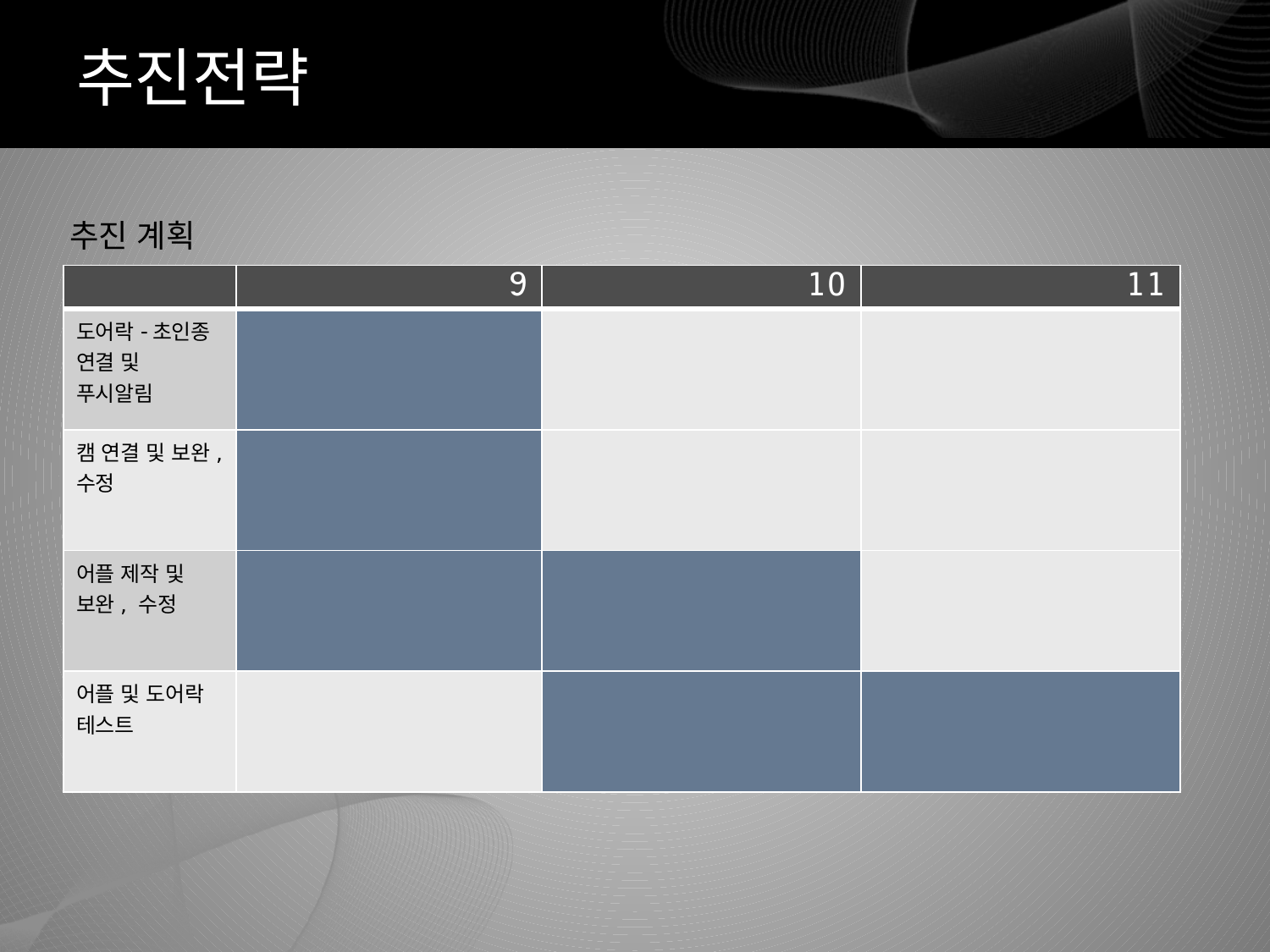

# 추진전략
추진 계획
|  | 9 | 10 | 11 |
| --- | --- | --- | --- |
| 도어락-초인종 연결 및 푸시알림 |  |  |  |
| 캠 연결 및 보완, 수정 |  |  |  |
| 어플 제작 및 보완, 수정 |  |  |  |
| 어플 및 도어락 테스트 |  |  |  |